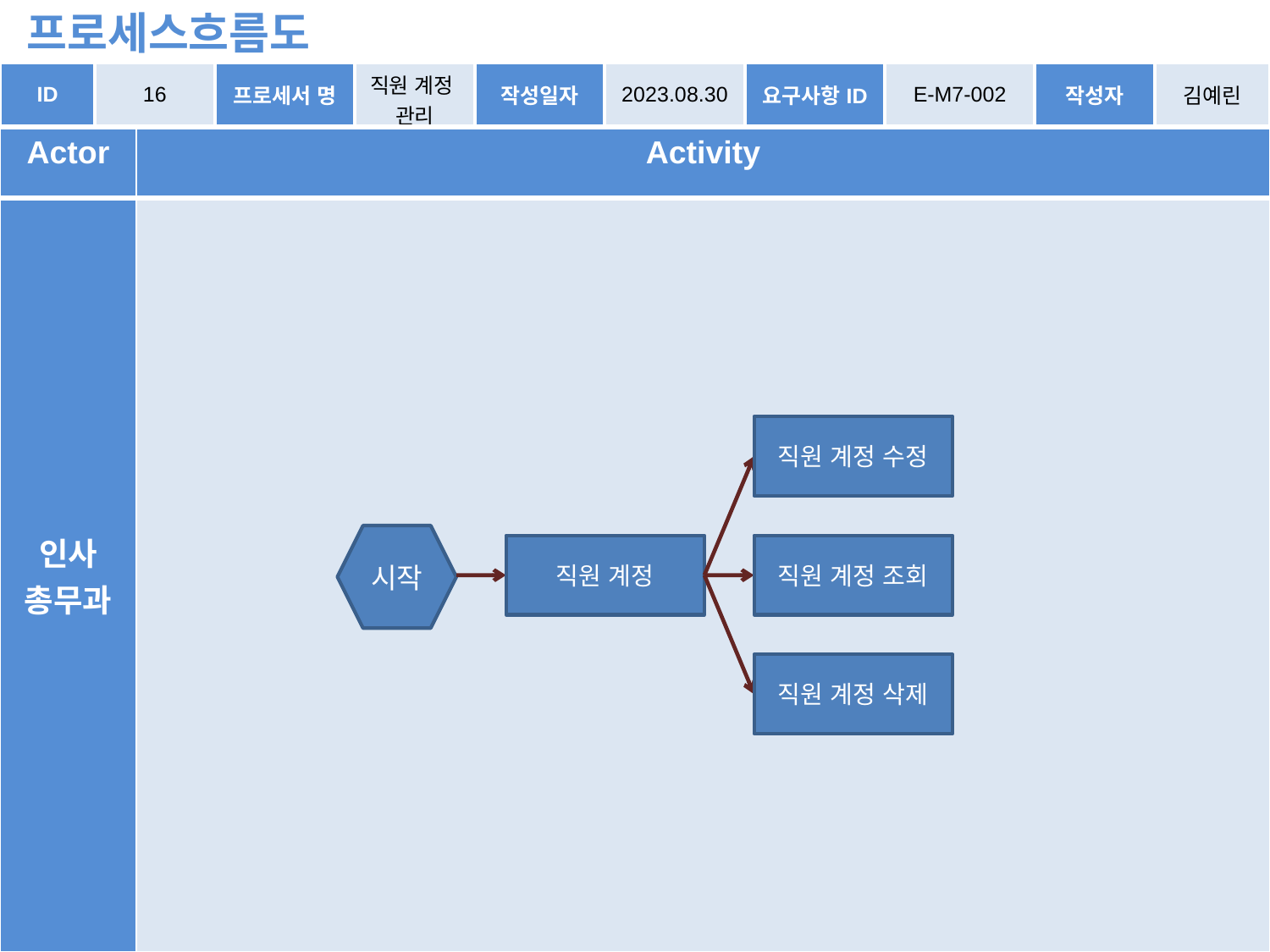

프로세스흐름도
| ID | 16 | 프로세서 명 | 직원 계정 관리 | 작성일자 | 2023.08.30 | 요구사항ID | E-M7-002 | 작성자 | 김예린 |
| --- | --- | --- | --- | --- | --- | --- | --- | --- | --- |
| Actor | Activity |
| --- | --- |
| 인사 총무과 |  |
직원 계정 수정
시작
직원 계정
직원 계정 조회
직원 계정 삭제